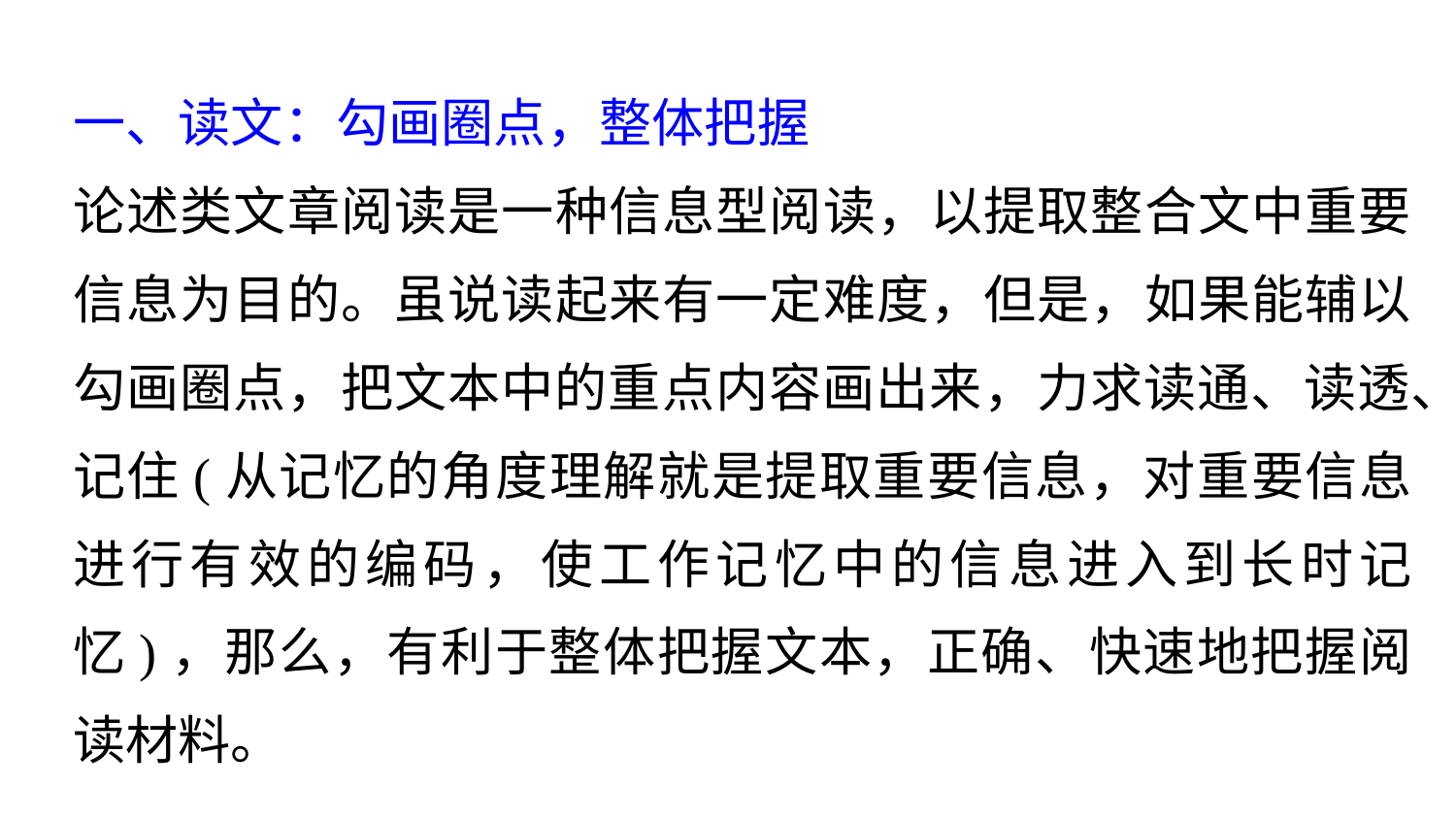

一、读文：勾画圈点，整体把握
论述类文章阅读是一种信息型阅读，以提取整合文中重要信息为目的。虽说读起来有一定难度，但是，如果能辅以勾画圈点，把文本中的重点内容画出来，力求读通、读透、记住(从记忆的角度理解就是提取重要信息，对重要信息进行有效的编码，使工作记忆中的信息进入到长时记忆)，那么，有利于整体把握文本，正确、快速地把握阅读材料。